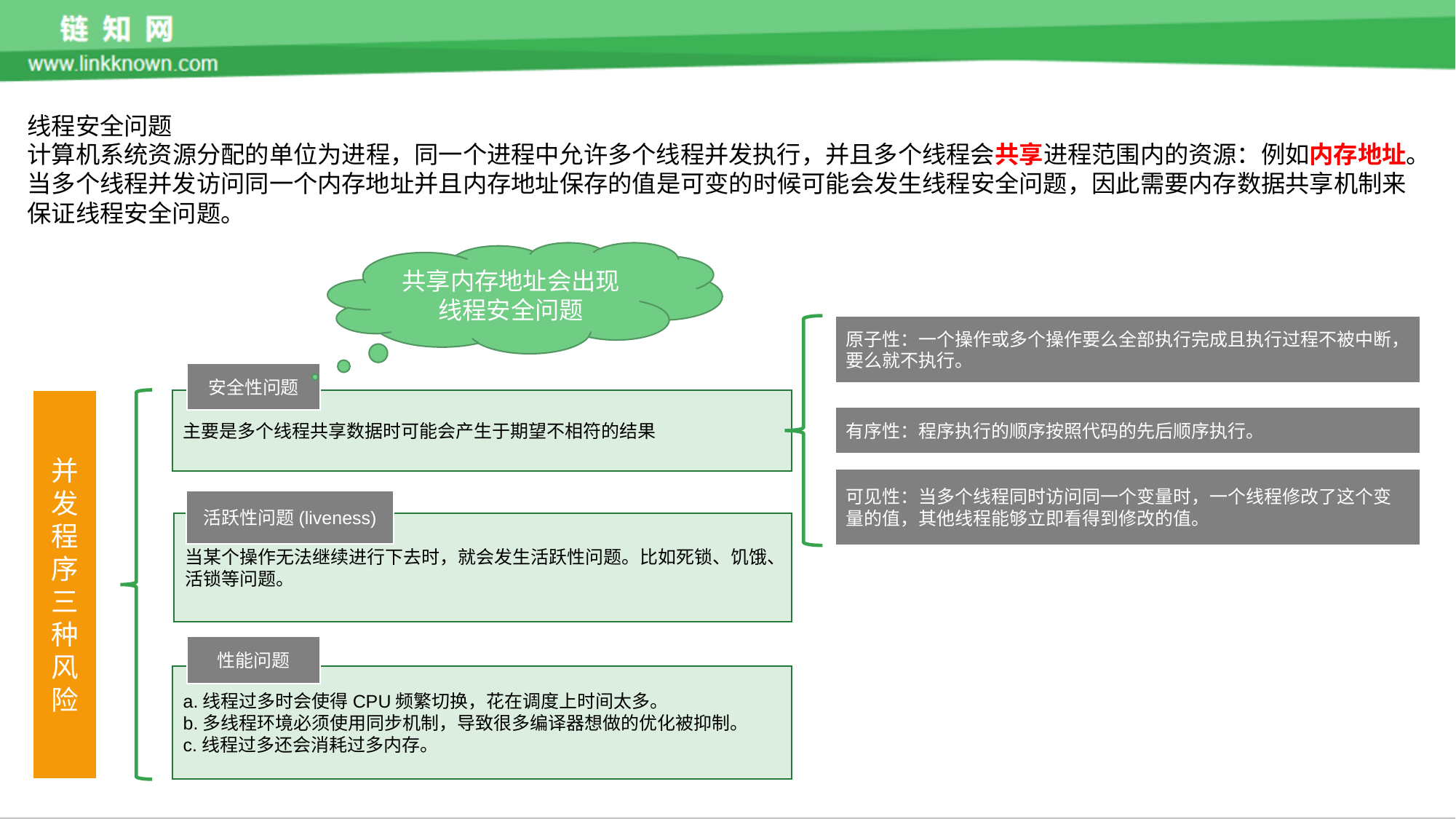

线程安全问题
计算机系统资源分配的单位为进程，同一个进程中允许多个线程并发执行，并且多个线程会共享进程范围内的资源：例如内存地址。当多个线程并发访问同一个内存地址并且内存地址保存的值是可变的时候可能会发生线程安全问题，因此需要内存数据共享机制来保证线程安全问题。
共享内存地址会出现线程安全问题

原子性：一个操作或多个操作要么全部执行完成且执行过程不被中断，要么就不执行。
安全性问题
并发程序三种风险

主要是多个线程共享数据时可能会产生于期望不相符的结果
有序性：程序执行的顺序按照代码的先后顺序执行。
可见性：当多个线程同时访问同一个变量时，一个线程修改了这个变量的值，其他线程能够立即看得到修改的值。
活跃性问题(liveness)
当某个操作无法继续进行下去时，就会发生活跃性问题。比如死锁、饥饿、活锁等问题。
性能问题
a.线程过多时会使得CPU频繁切换，花在调度上时间太多。
b.多线程环境必须使用同步机制，导致很多编译器想做的优化被抑制。
c.线程过多还会消耗过多内存。